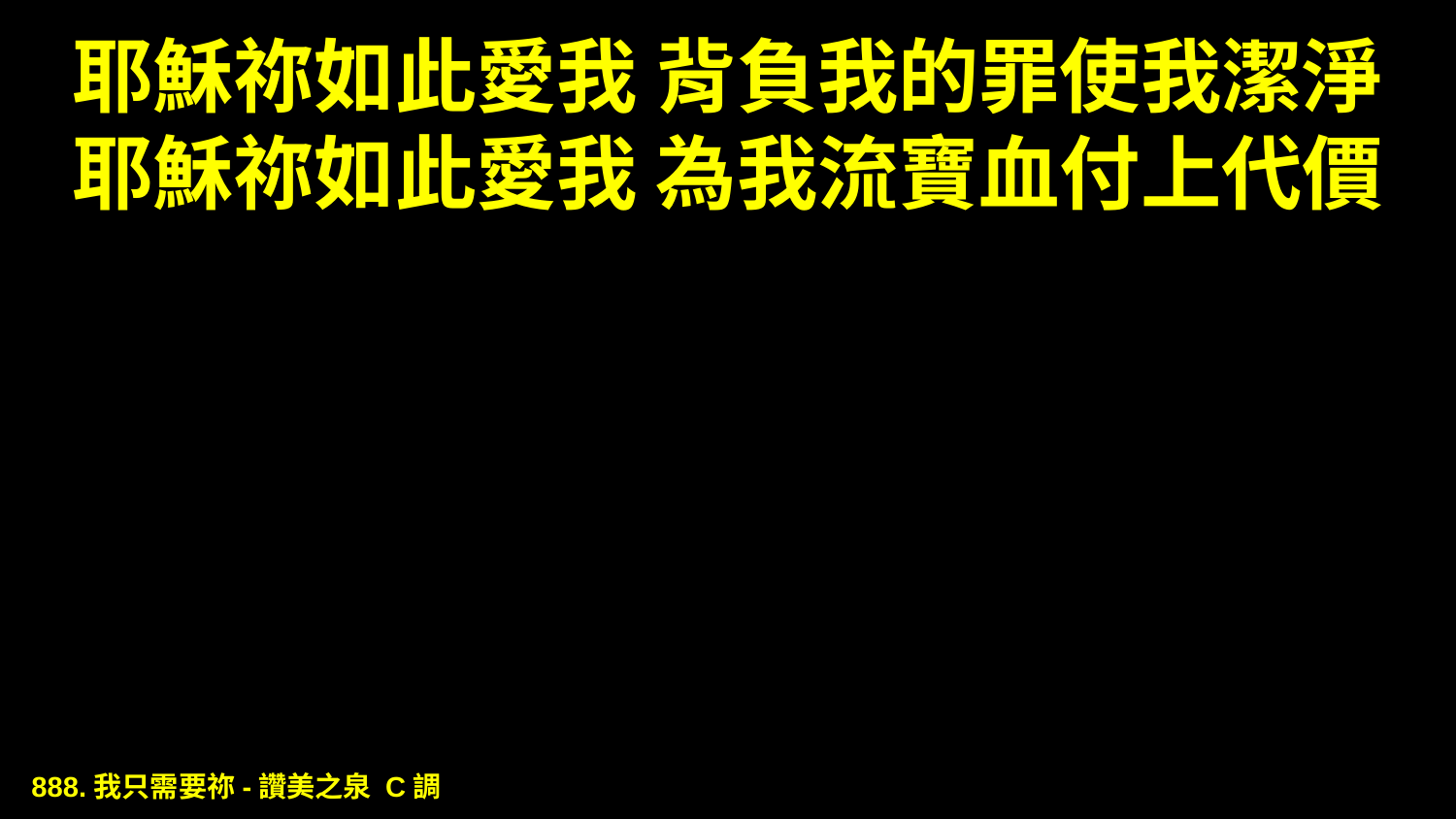

# 耶穌祢如此愛我 背負我的罪使我潔淨 耶穌祢如此愛我 為我流寶血付上代價
888.我只需要祢-讚美之泉 C調